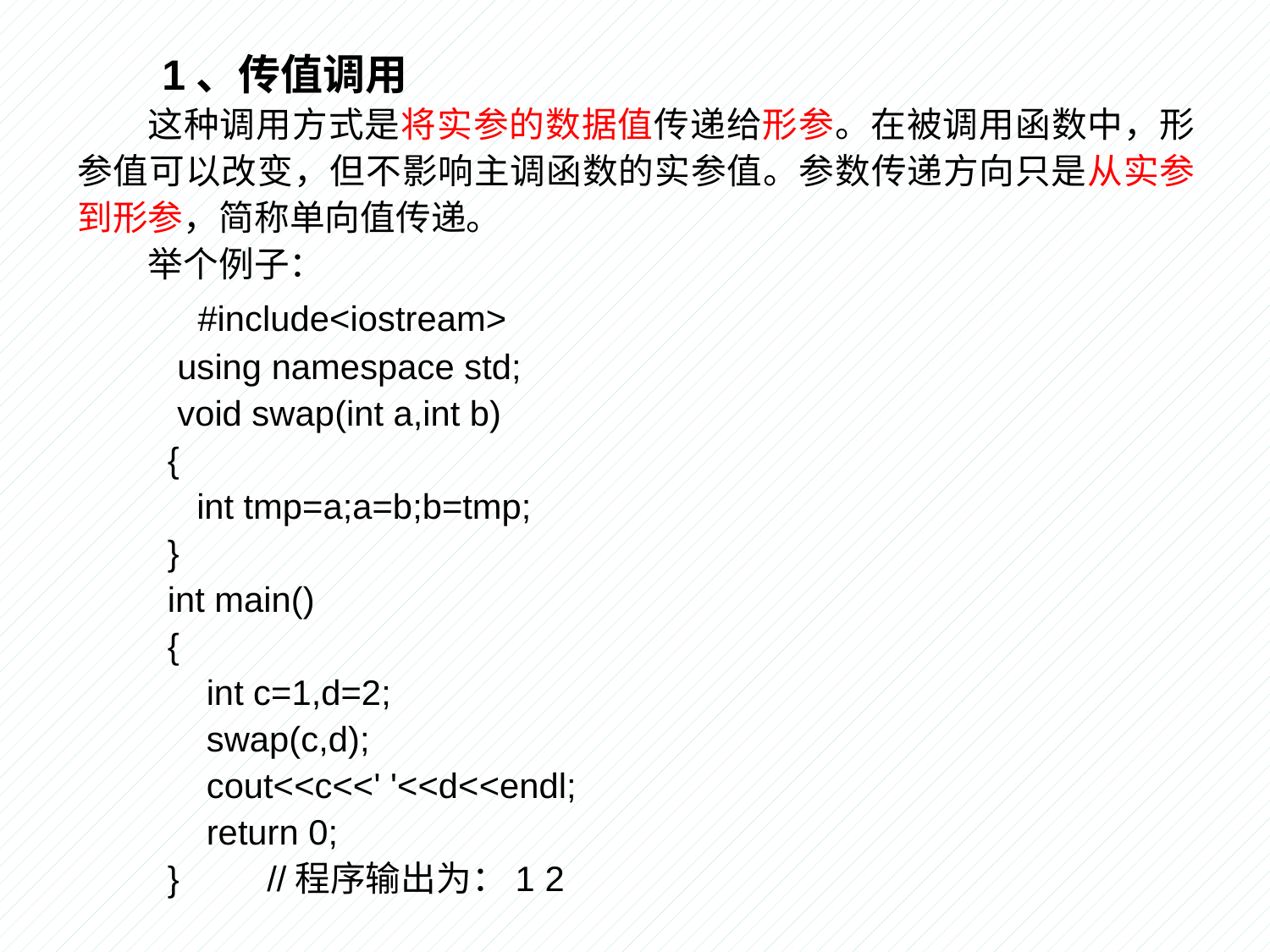

1、传值调用
这种调用方式是将实参的数据值传递给形参。在被调用函数中，形参值可以改变，但不影响主调函数的实参值。参数传递方向只是从实参到形参，简称单向值传递。
举个例子：
   #include<iostream>
   using namespace std;
   void swap(int a,int b)
  {
     int tmp=a;a=b;b=tmp;
  }
  int main()
  {
      int c=1,d=2;
      swap(c,d);
      cout<<c<<' '<<d<<endl;
      return 0;
  }         //程序输出为：1 2